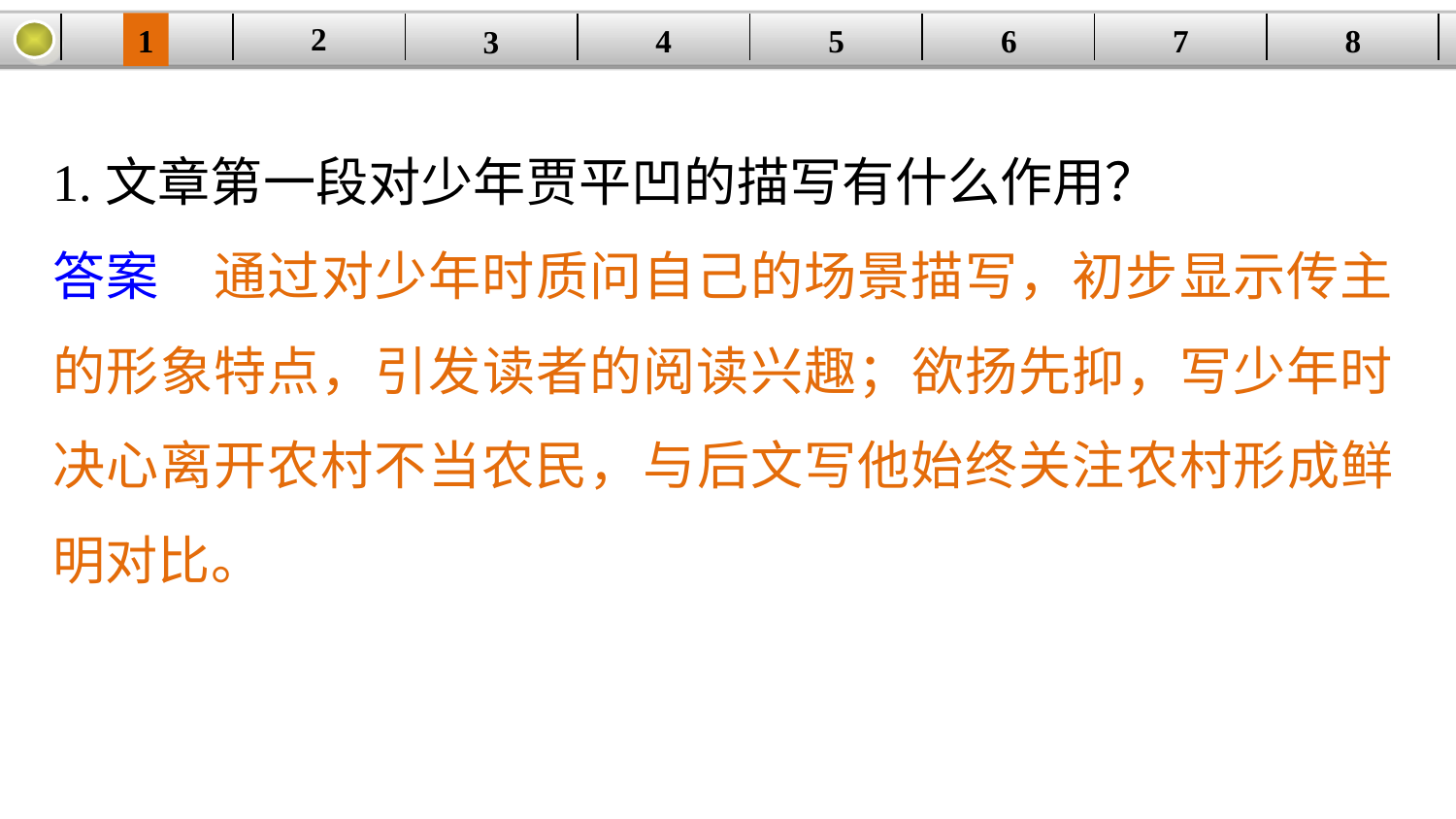

2
1
8
7
6
|  |  |  |  |  |  |  |  |
| --- | --- | --- | --- | --- | --- | --- | --- |
5
4
3

1.文章第一段对少年贾平凹的描写有什么作用？
答案　通过对少年时质问自己的场景描写，初步显示传主的形象特点，引发读者的阅读兴趣；欲扬先抑，写少年时决心离开农村不当农民，与后文写他始终关注农村形成鲜明对比。